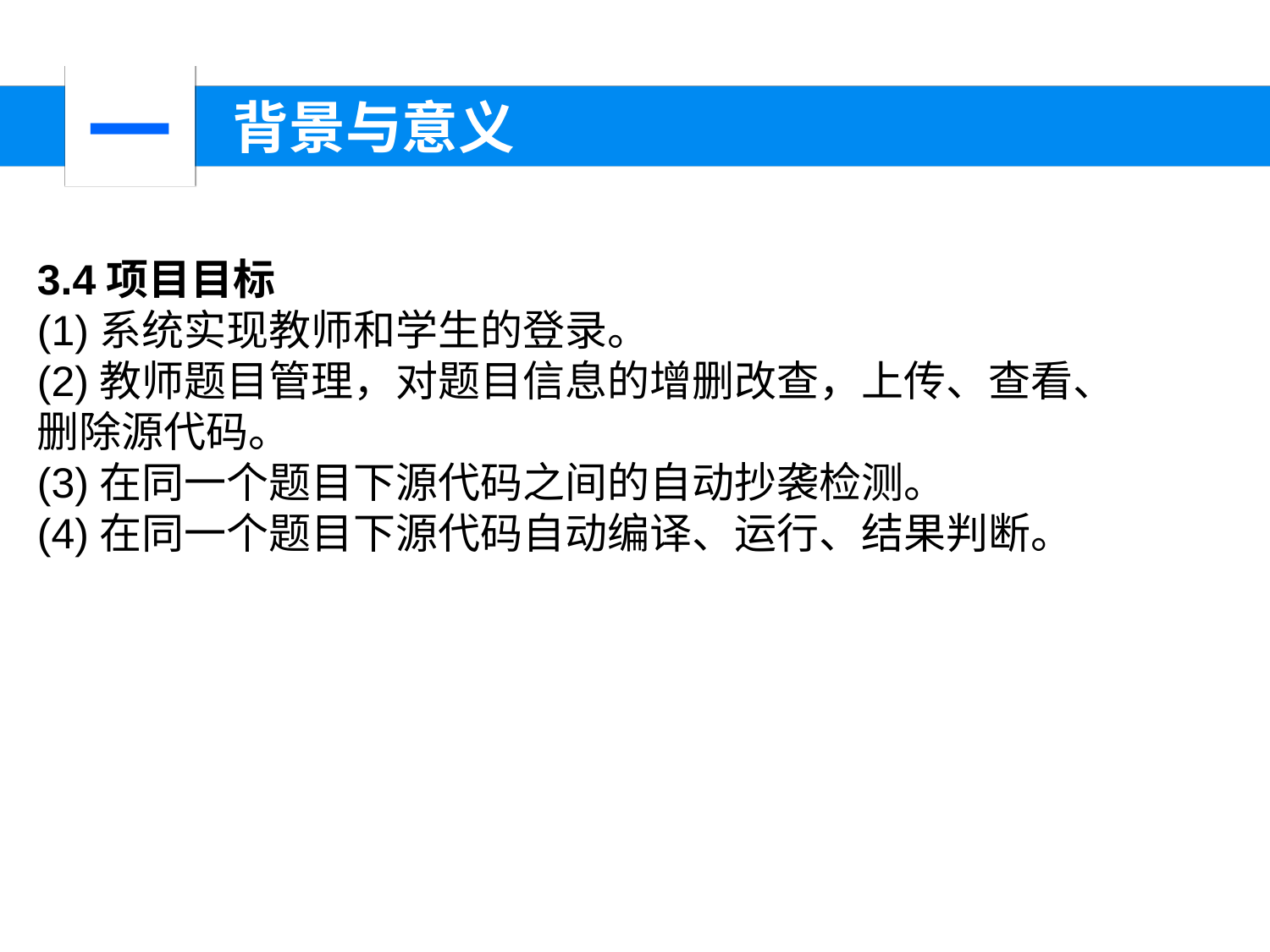

一
                背景与意义
3.4项目目标
(1)系统实现教师和学生的登录。
(2)教师题目管理，对题目信息的增删改查，上传、查看、删除源代码。
(3)在同一个题目下源代码之间的自动抄袭检测。
(4)在同一个题目下源代码自动编译、运行、结果判断。
XXXX年
XXXX年